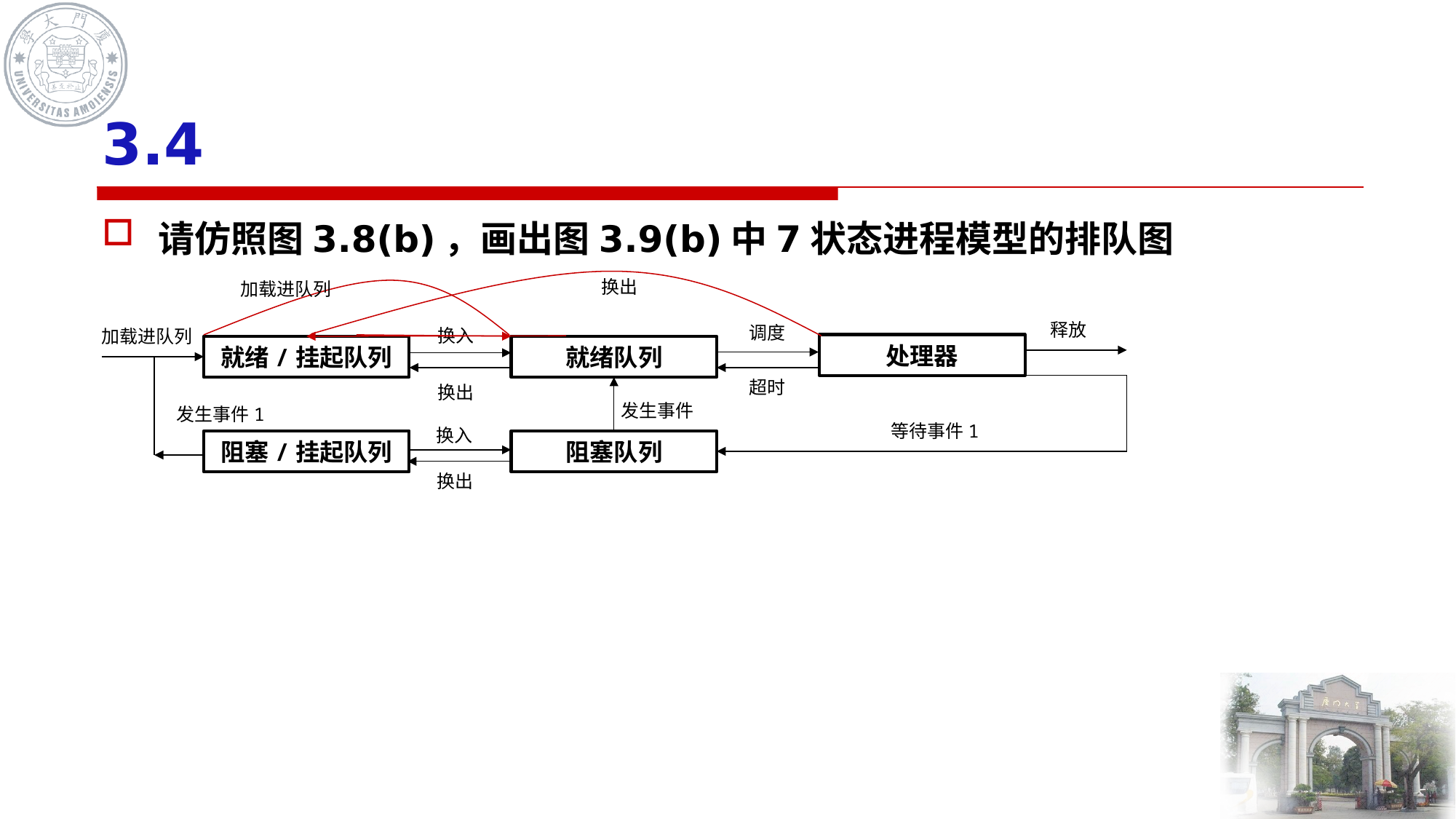

# 3.4
请仿照图3.8(b)，画出图3.9(b)中7状态进程模型的排队图

换出

加载进队列

释放
调度
换入
加载进队列
处理器
就绪/挂起队列
就绪队列
超时
换出
发生事件
发生事件1
等待事件1
换入
阻塞/挂起队列
阻塞队列
换出